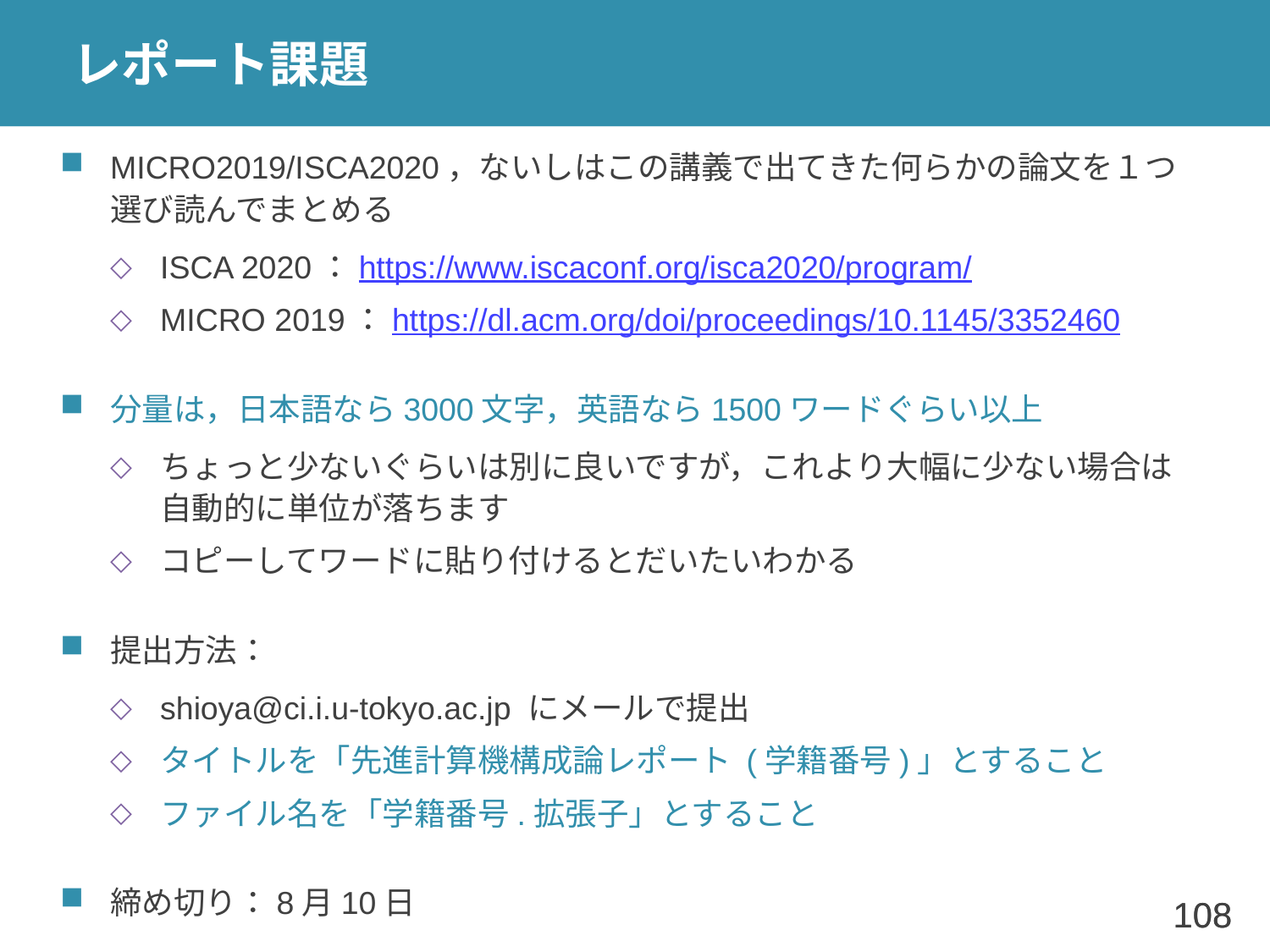

# レポート課題
MICRO2019/ISCA2020，ないしはこの講義で出てきた何らかの論文を１つ選び読んでまとめる
ISCA 2020：https://www.iscaconf.org/isca2020/program/
MICRO 2019：https://dl.acm.org/doi/proceedings/10.1145/3352460
分量は，日本語なら3000文字，英語なら1500ワードぐらい以上
ちょっと少ないぐらいは別に良いですが，これより大幅に少ない場合は自動的に単位が落ちます
コピーしてワードに貼り付けるとだいたいわかる
提出方法：
shioya@ci.i.u-tokyo.ac.jp にメールで提出
タイトルを「先進計算機構成論レポート (学籍番号)」とすること
ファイル名を「学籍番号.拡張子」とすること
締め切り：8月10日